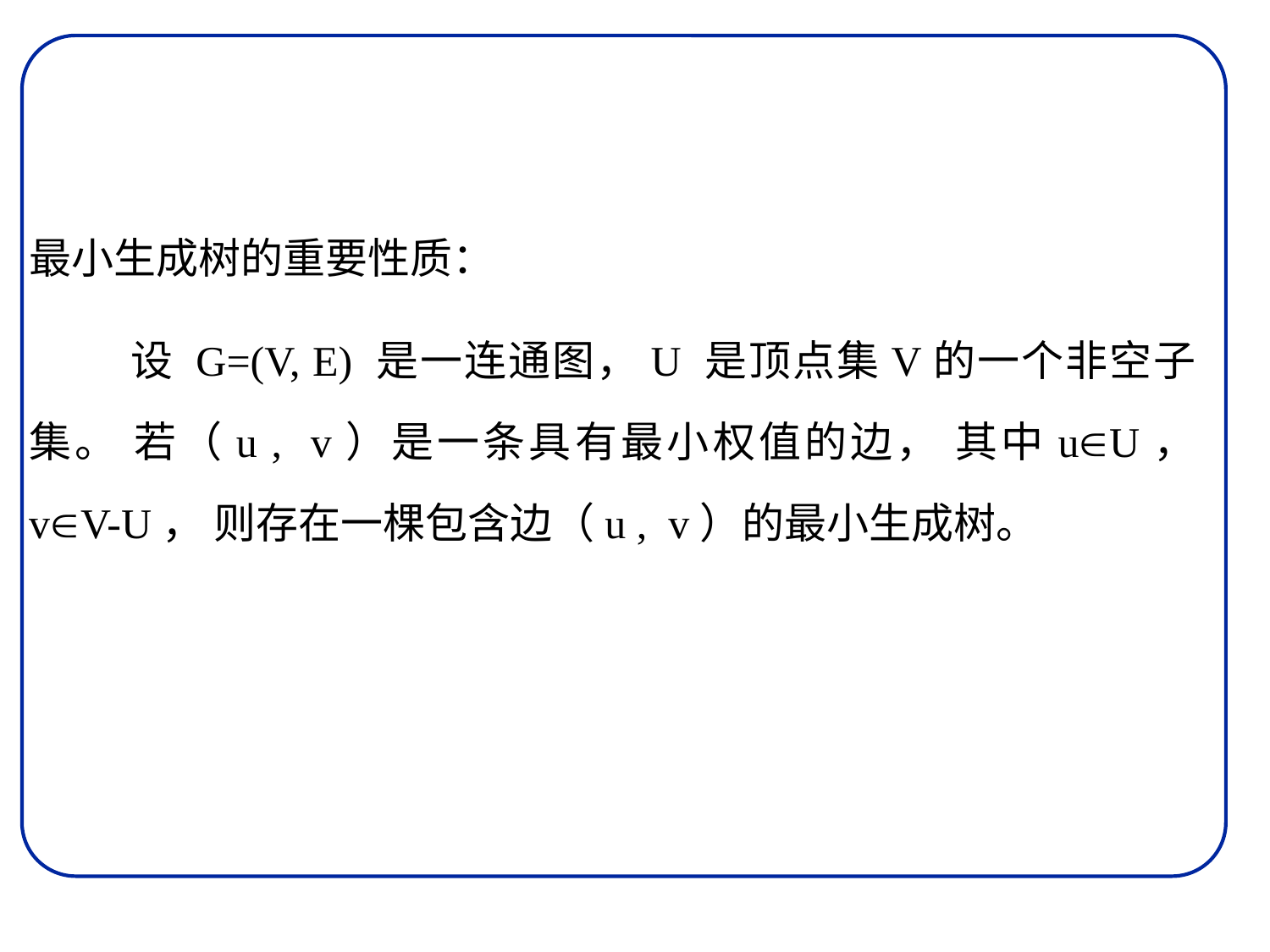

最小生成树的重要性质：
        设 G=(V, E) 是一连通图，U 是顶点集V的一个非空子集。 若（u ,  v）是一条具有最小权值的边， 其中u∈U， v∈V-U， 则存在一棵包含边（u ,  v）的最小生成树。